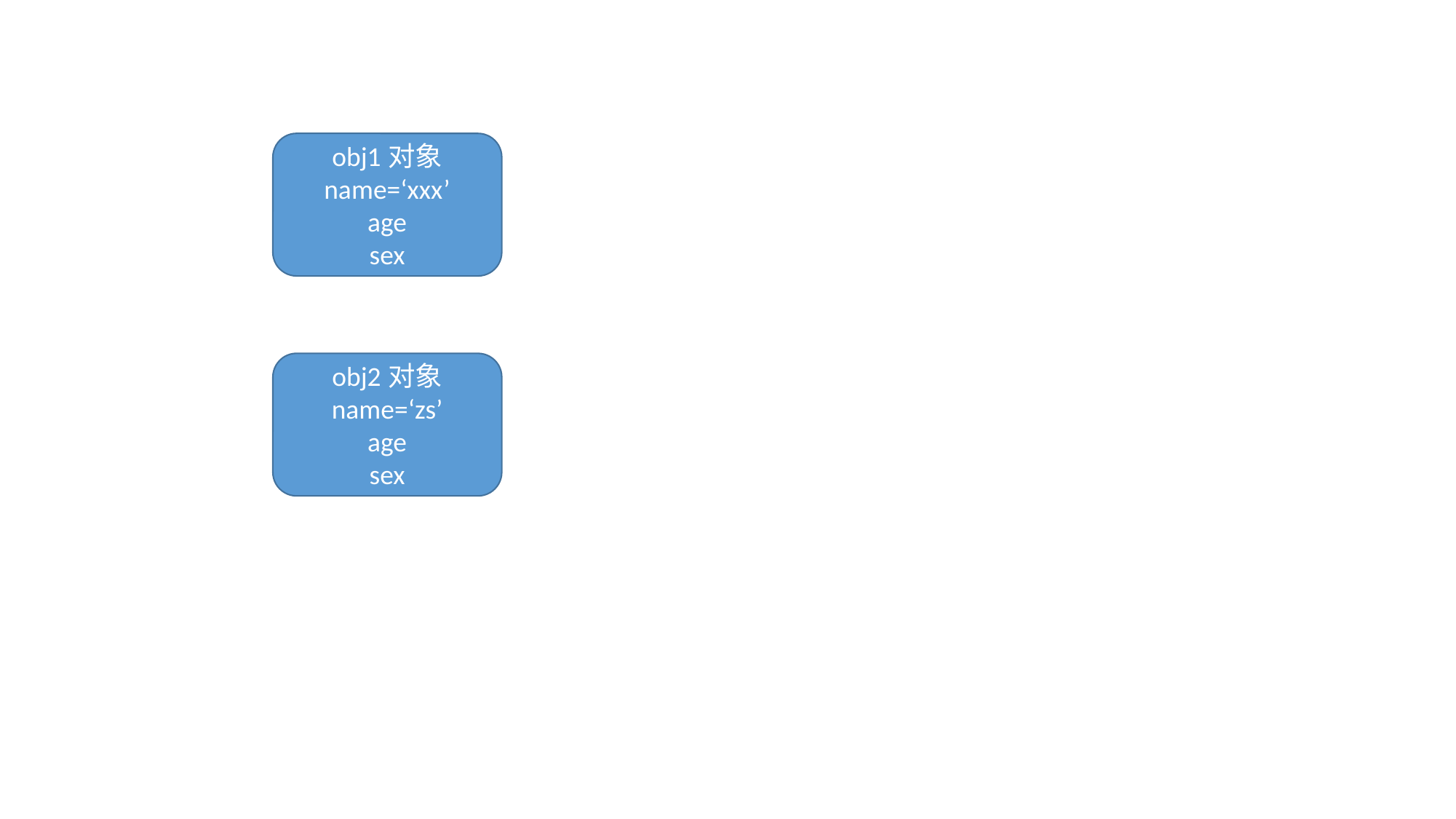

obj1对象
name=‘xxx’
age
sex
obj2对象
name=‘zs’
age
sex